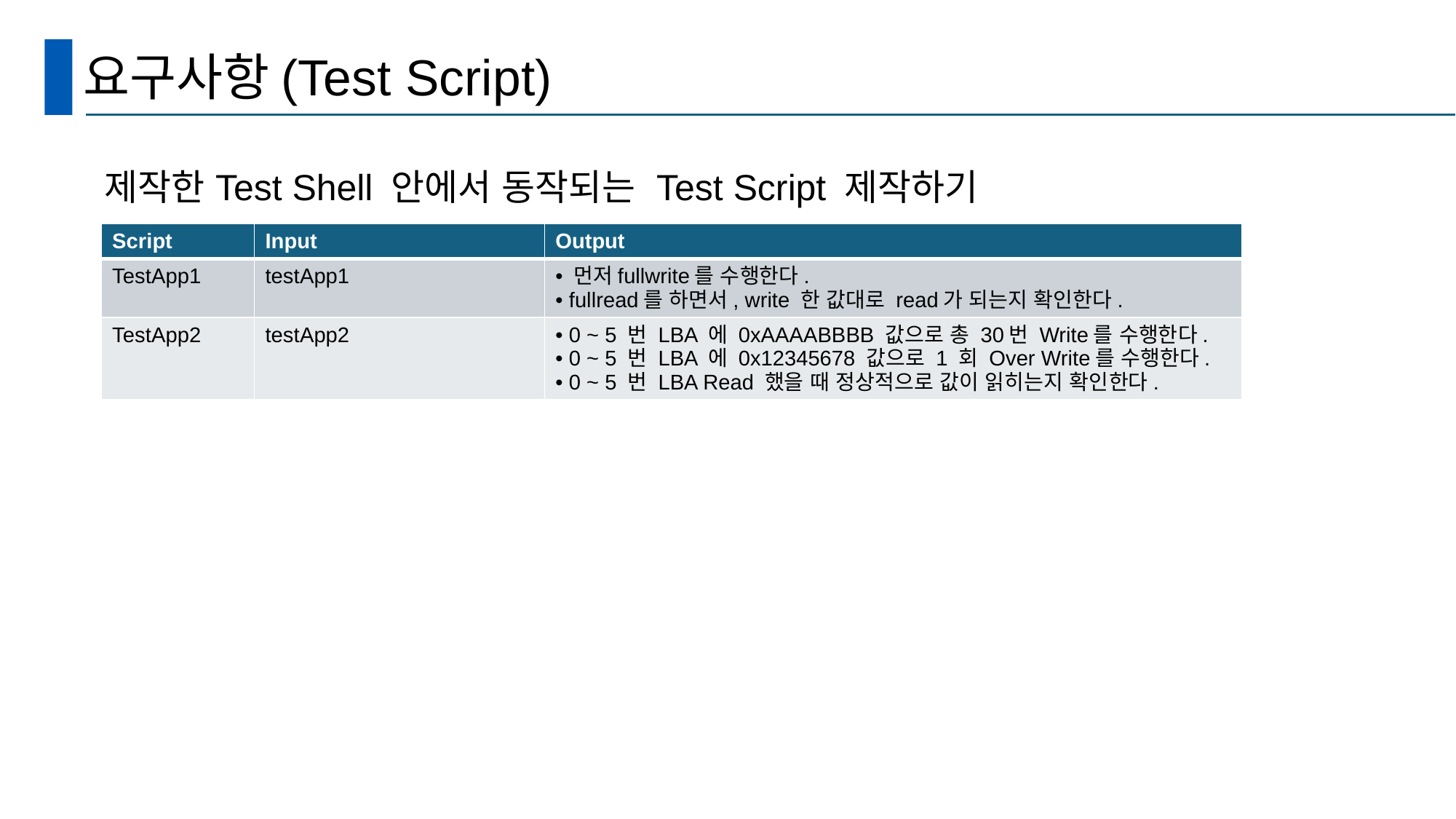

# 요구사항(Test Script)
제작한Test Shell 안에서 동작되는 Test Script 제작하기

| Script | Input | Output |
| --- | --- | --- |
| TestApp1 | testApp1 | • 먼저fullwrite를 수행한다. • fullread를 하면서, write 한 값대로 read가 되는지 확인한다. |
| TestApp2 | testApp2 | • 0 ~ 5 번 LBA 에 0xAAAABBBB 값으로 총 30번 Write를 수행한다. • 0 ~ 5 번 LBA 에 0x12345678 값으로 1 회 Over Write를 수행한다. • 0 ~ 5 번 LBA Read 했을 때 정상적으로 값이 읽히는지 확인한다. |